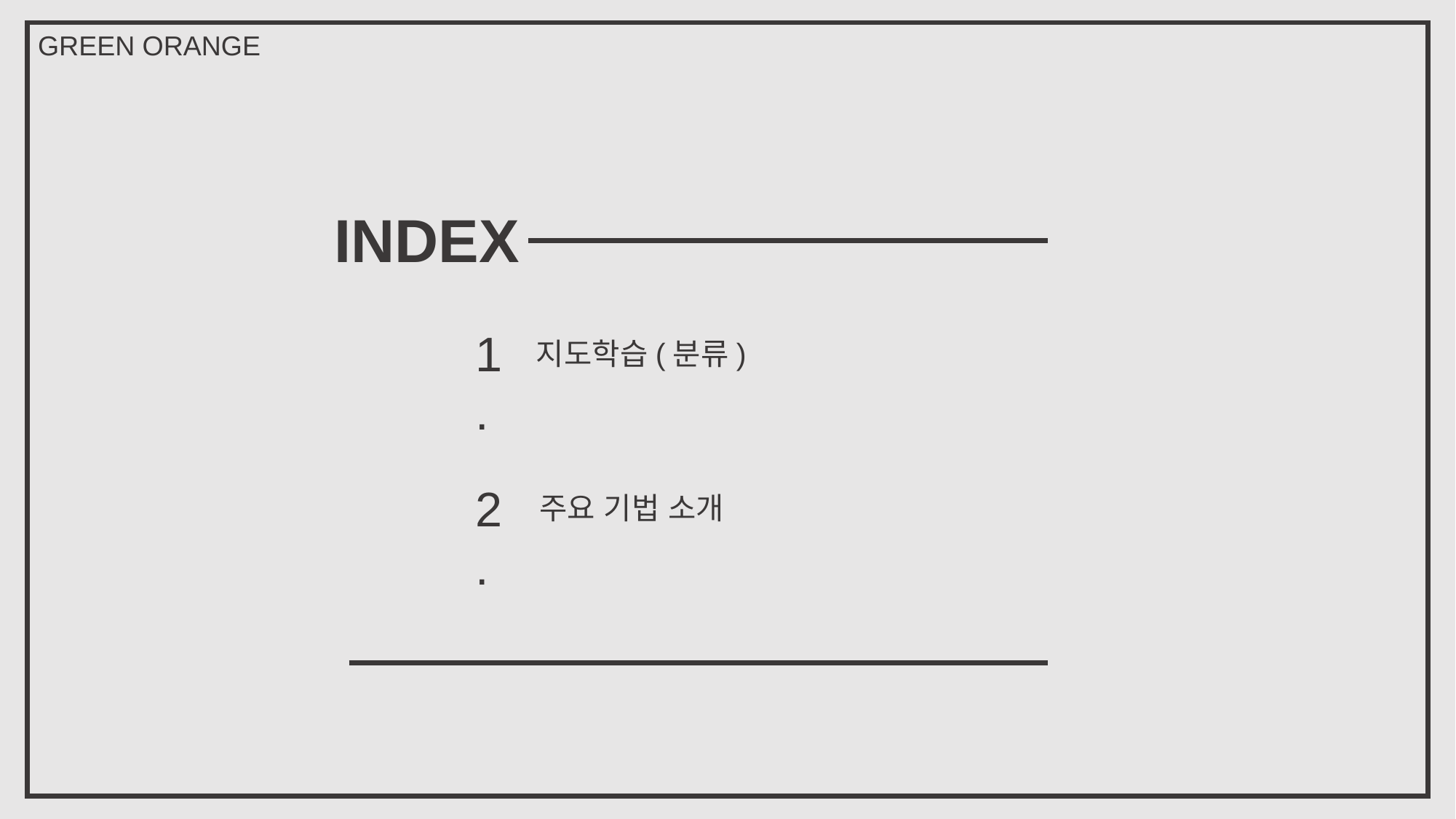

GREEN ORANGE

INDEX
1.
지도학습(분류)
2.
주요 기법 소개